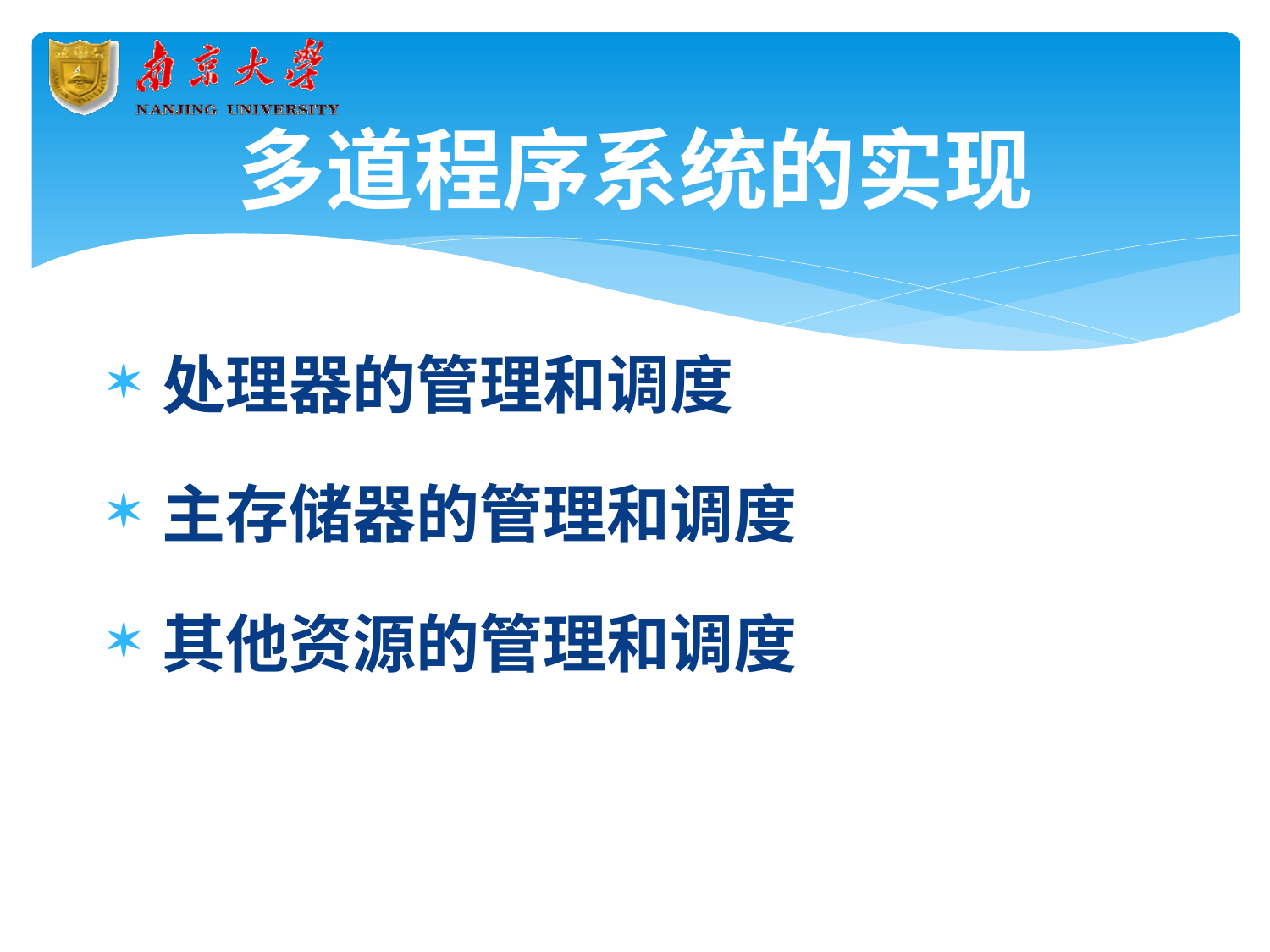

# 多道程序系统的实现
处理器的管理和调度
主存储器的管理和调度
其他资源的管理和调度